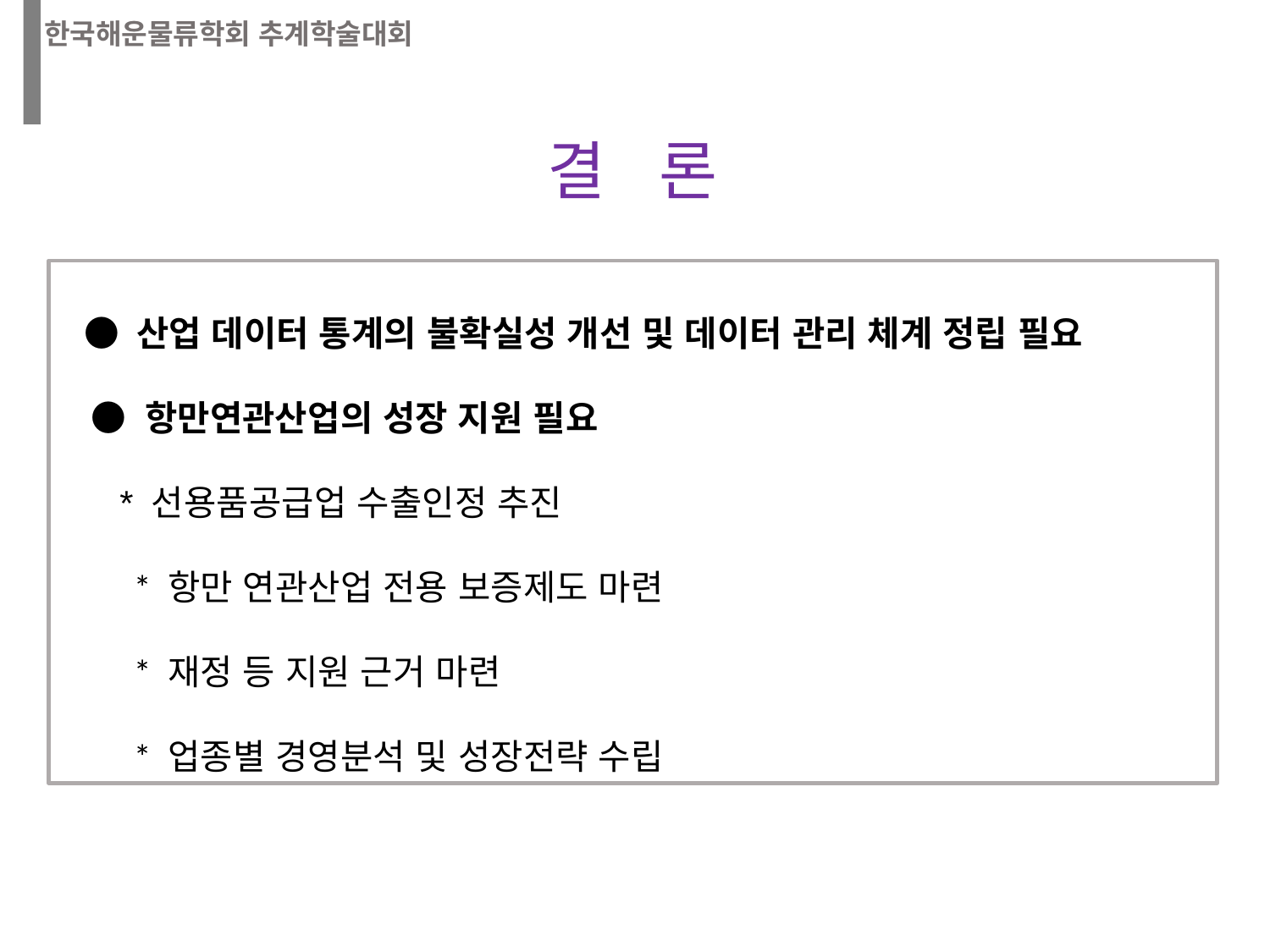

한국해운물류학회 추계학술대회
결   론

   ● 산업 데이터 통계의 불확실성 개선 및 데이터 관리 체계 정립 필요
   ● 항만연관산업의 성장 지원 필요
      * 선용품공급업 수출인정 추진
         * 항만 연관산업 전용 보증제도 마련
         * 재정 등 지원 근거 마련
         * 업종별 경영분석 및 성장전략 수립